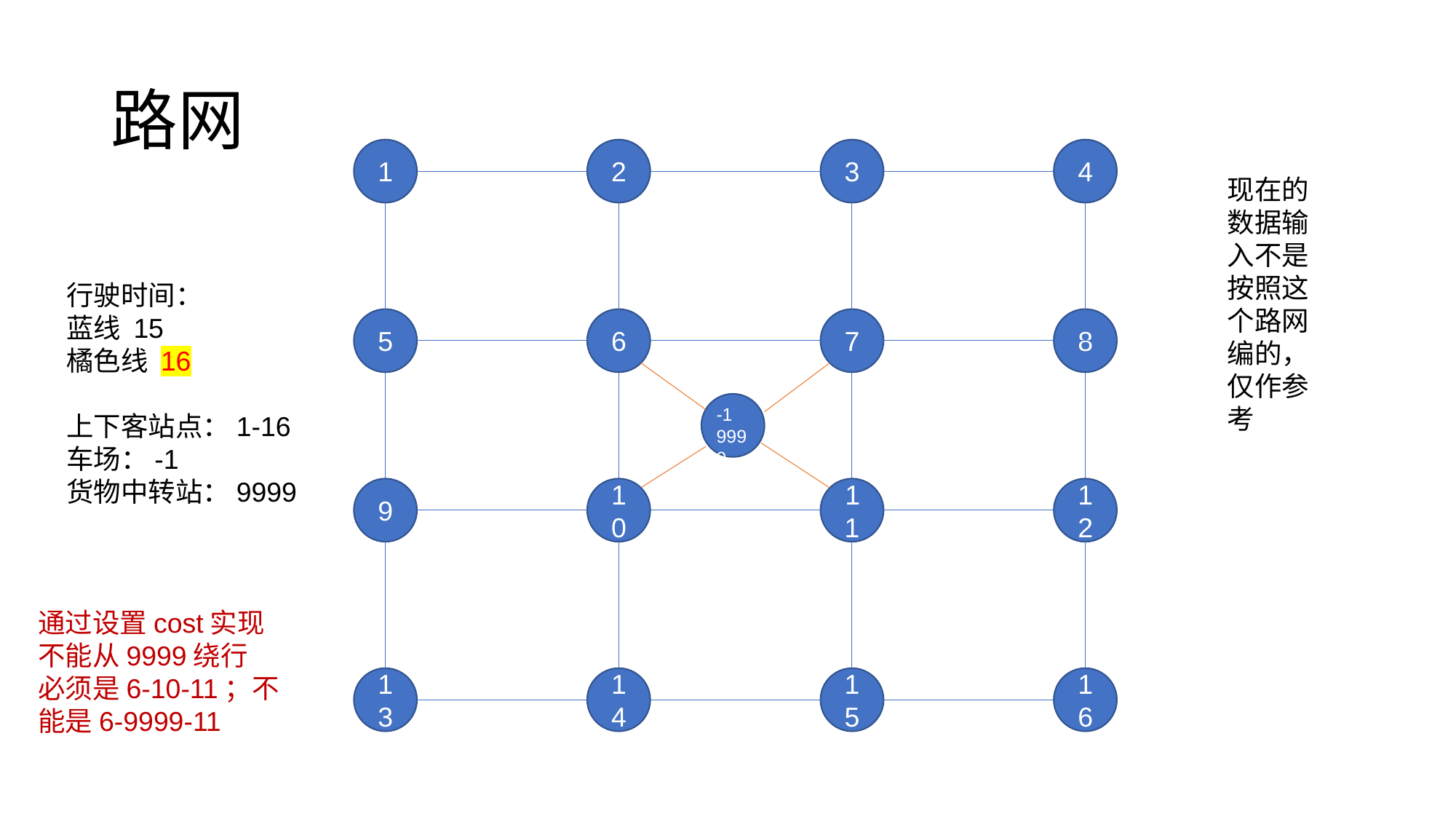

# 路网
1
2
3
4
现在的数据输入不是按照这个路网编的，仅作参考
行驶时间：
蓝线 15
橘色线 16

上下客站点：1-16
车场：-1
货物中转站：9999
5
6
7
8

-1
9999
9
10
11
12
通过设置cost实现不能从9999绕行
必须是6-10-11；不能是6-9999-11
13
14
15
16